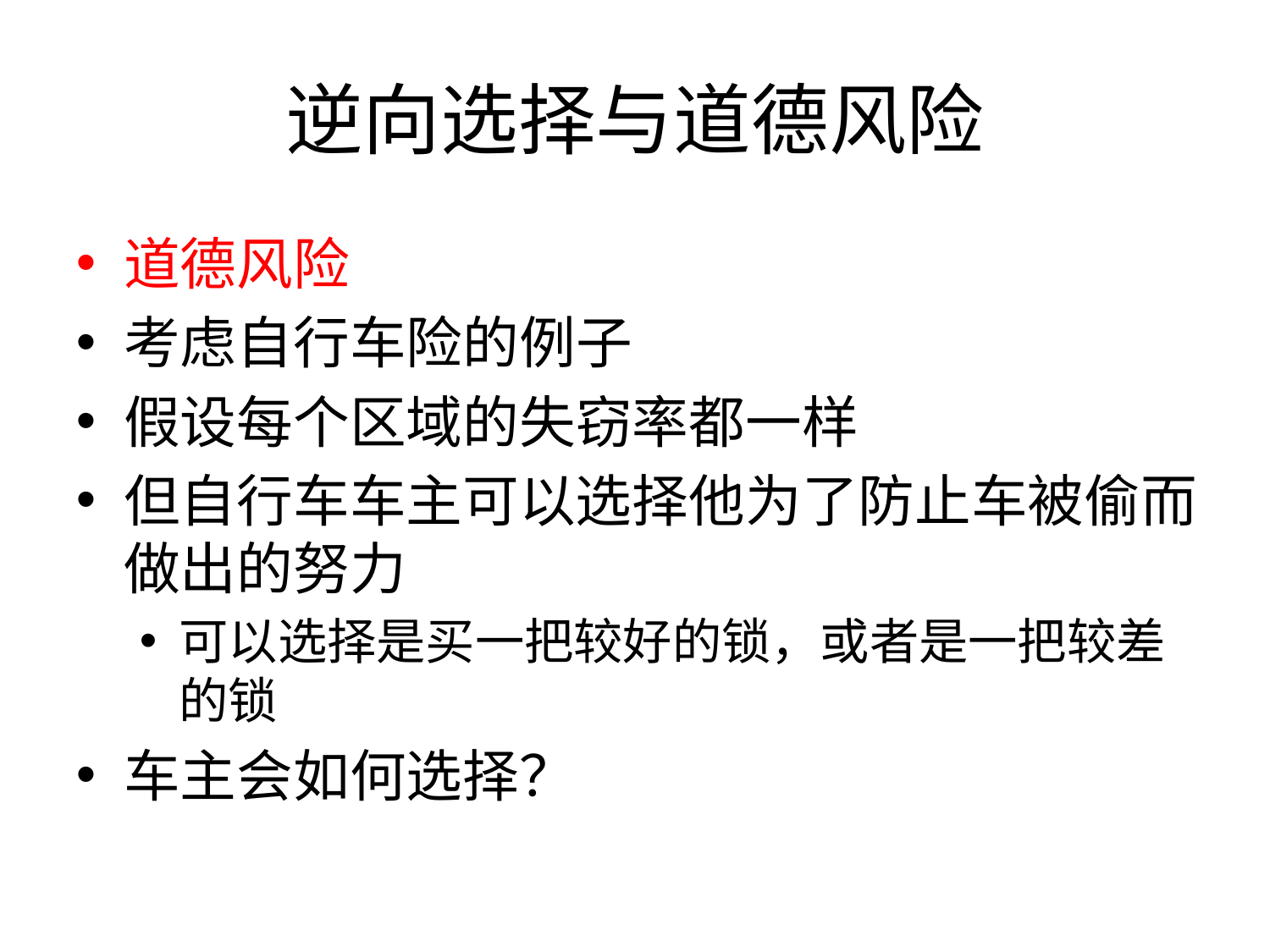

逆向选择与道德风险
道德风险
考虑自行车险的例子
假设每个区域的失窃率都一样
但自行车车主可以选择他为了防止车被偷而做出的努力
可以选择是买一把较好的锁，或者是一把较差的锁
车主会如何选择？